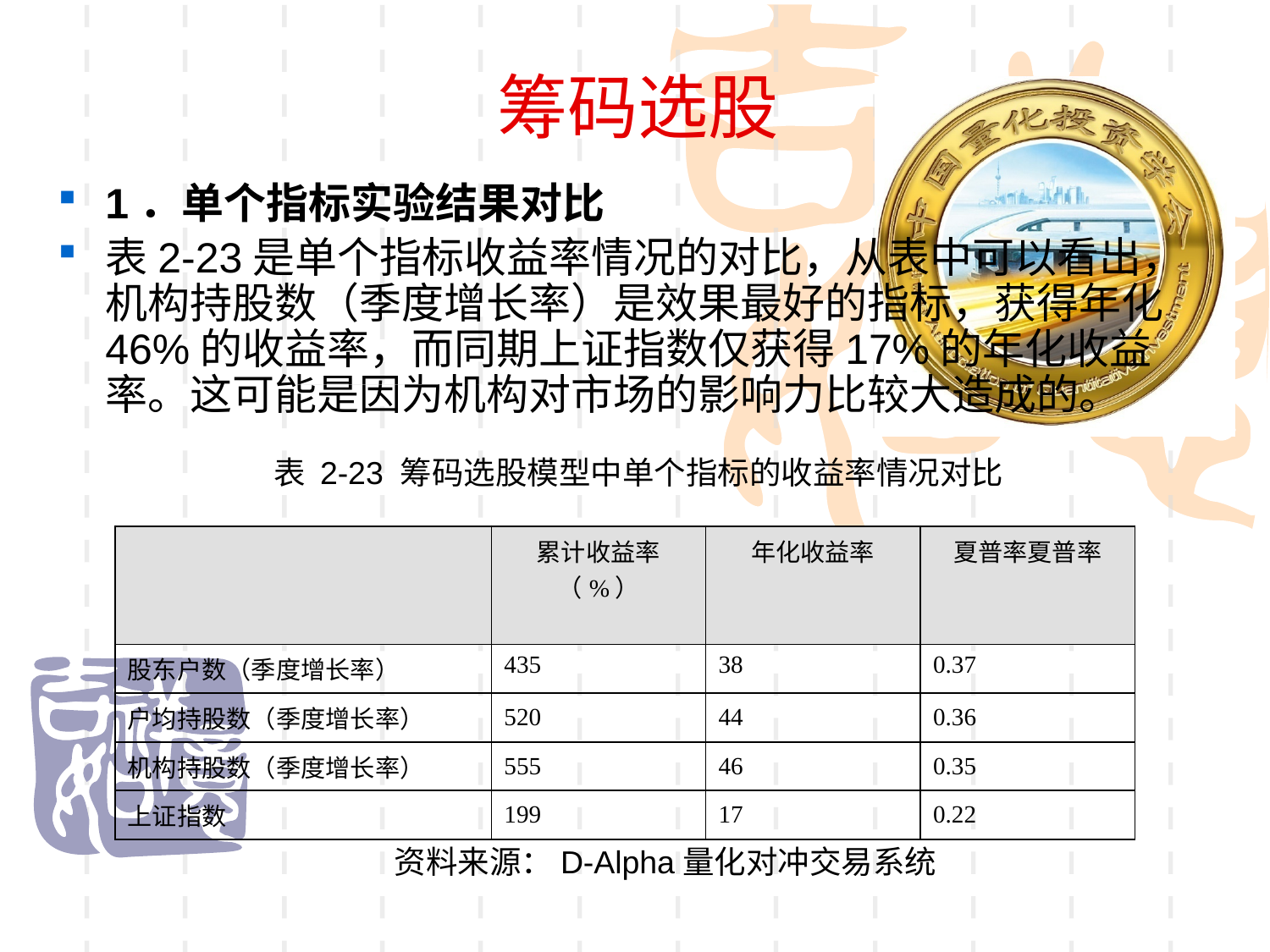

筹码选股
1．单个指标实验结果对比
表2-23是单个指标收益率情况的对比，从表中可以看出，机构持股数（季度增长率）是效果最好的指标，获得年化46%的收益率，而同期上证指数仅获得17%的年化收益率。这可能是因为机构对市场的影响力比较大造成的。

表 2‑23 筹码选股模型中单个指标的收益率情况对比
|  | 累计收益率（%） | 年化收益率 | 夏普率夏普率 |
| --- | --- | --- | --- |
| 股东户数（季度增长率） | 435 | 38 | 0.37 |
| 户均持股数（季度增长率） | 520 | 44 | 0.36 |
| 机构持股数（季度增长率） | 555 | 46 | 0.35 |
| 上证指数 | 199 | 17 | 0.22 |
资料来源：D-Alpha量化对冲交易系统